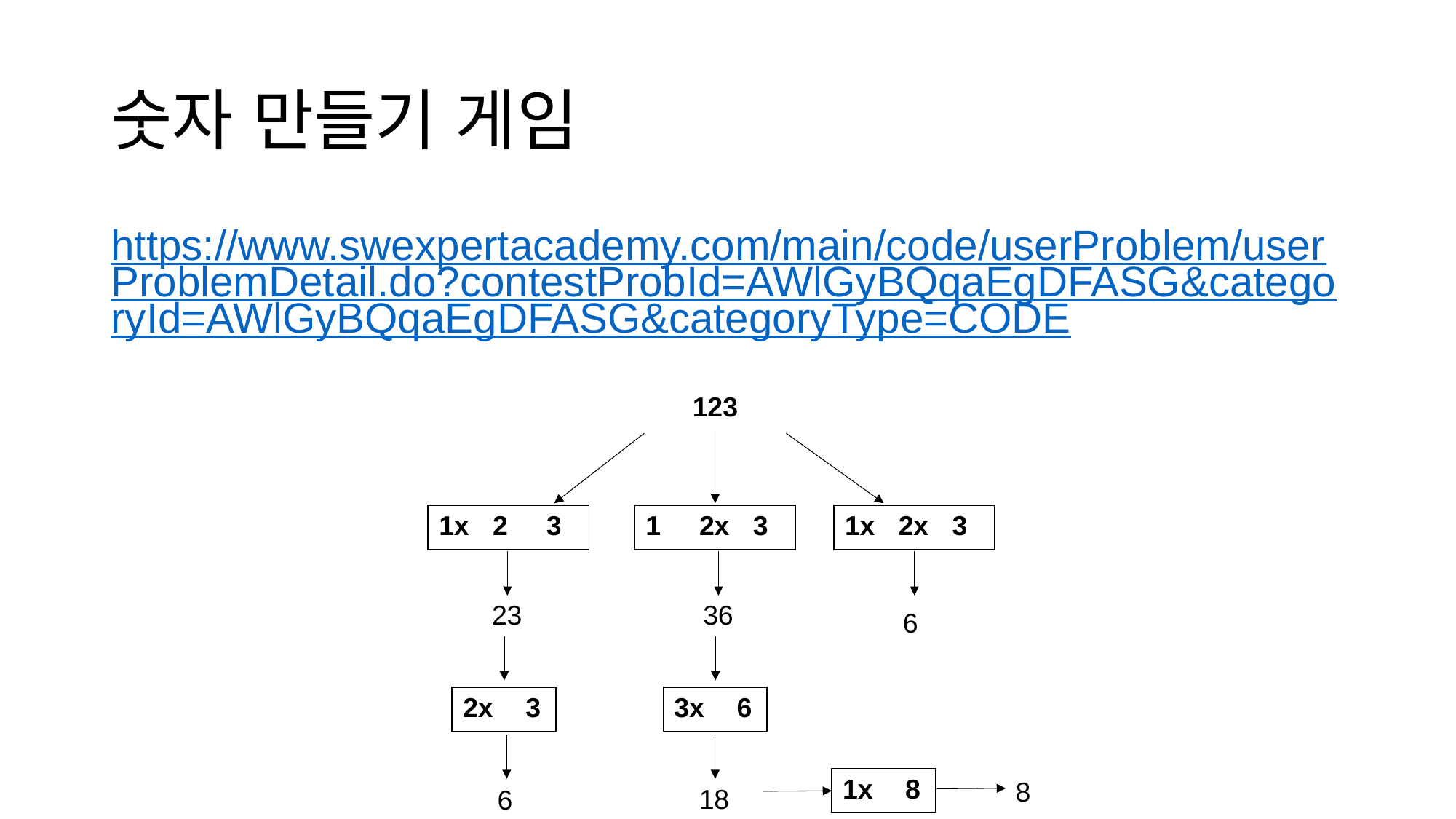

# 숫자 만들기 게임
https://www.swexpertacademy.com/main/code/userProblem/userProblemDetail.do?contestProbId=AWlGyBQqaEgDFASG&categoryId=AWlGyBQqaEgDFASG&categoryType=CODE

| 123 |
| --- |
| 1x | 2 | 3 |
| --- | --- | --- |
| 1 | 2x | 3 |
| --- | --- | --- |
| 1x | 2x | 3 |
| --- | --- | --- |
23
36
6
| 2x | 3 |
| --- | --- |
| 3x | 6 |
| --- | --- |
| 1x | 8 |
| --- | --- |
8
18
6